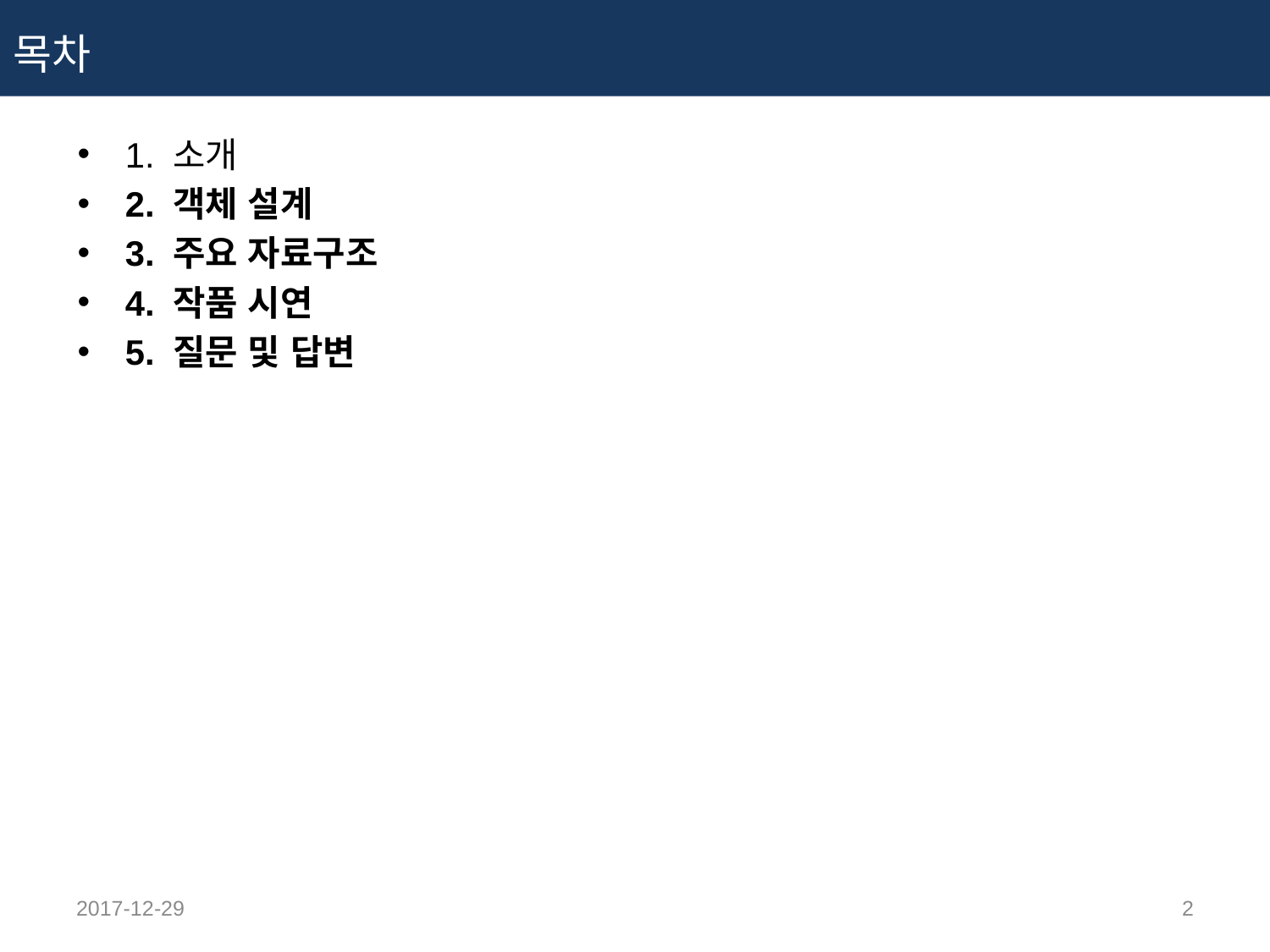

# 목차
1. 소개
2. 객체 설계
3. 주요 자료구조
4. 작품 시연
5. 질문 및 답변

2017-12-29
2